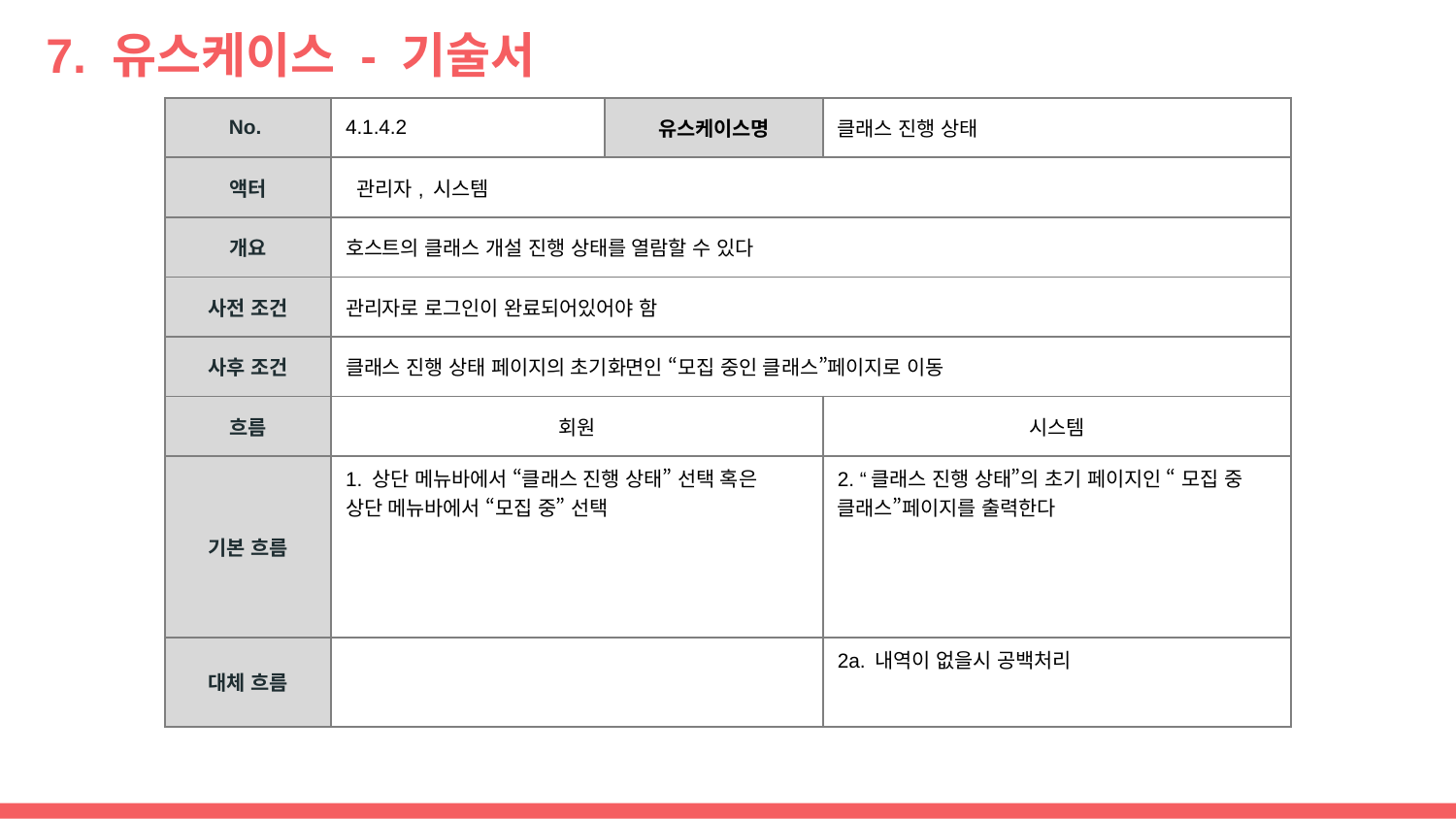

# 7. 유스케이스 - 기술서
| No. | 4.1.4.2 | 유스케이스명 | 클래스 진행 상태 |
| --- | --- | --- | --- |
| 액터 | 관리자, 시스템 |  |  |
| 개요 | 호스트의 클래스 개설 진행 상태를 열람할 수 있다 |  |  |
| 사전 조건 | 관리자로 로그인이 완료되어있어야 함 |  |  |
| 사후 조건 | 클래스 진행 상태 페이지의 초기화면인 “모집 중인 클래스”페이지로 이동 |  |  |
| 흐름 | 회원 |  | 시스템 |
| 기본 흐름 | 1. 상단 메뉴바에서 “클래스 진행 상태” 선택 혹은 상단 메뉴바에서 “모집 중” 선택 |  | 2. “클래스 진행 상태”의 초기 페이지인 “ 모집 중 클래스”페이지를 출력한다 |
| 대체 흐름 |  |  | 2a. 내역이 없을시 공백처리 |